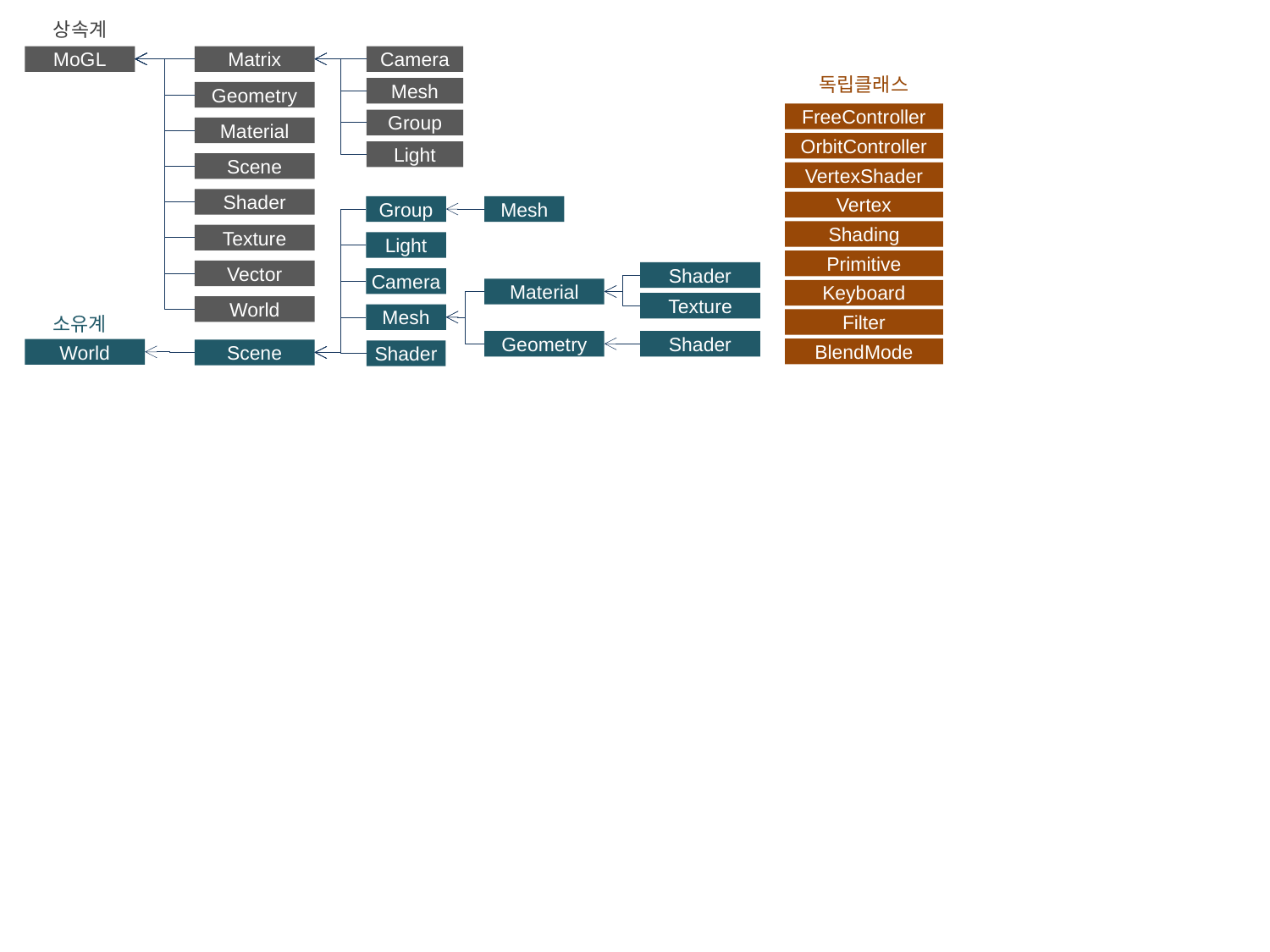

상속계
MoGL
Matrix
Camera
독립클래스
Mesh
Geometry
FreeController
Group
Material
OrbitController
Light
Scene
VertexShader
Shader
Vertex
Group
Mesh
Shading
Texture
Light
Primitive
Vector
Shader
Camera
Material
Keyboard
Texture
World
Mesh
Filter
소유계
Geometry
Shader
BlendMode
World
Scene
Shader